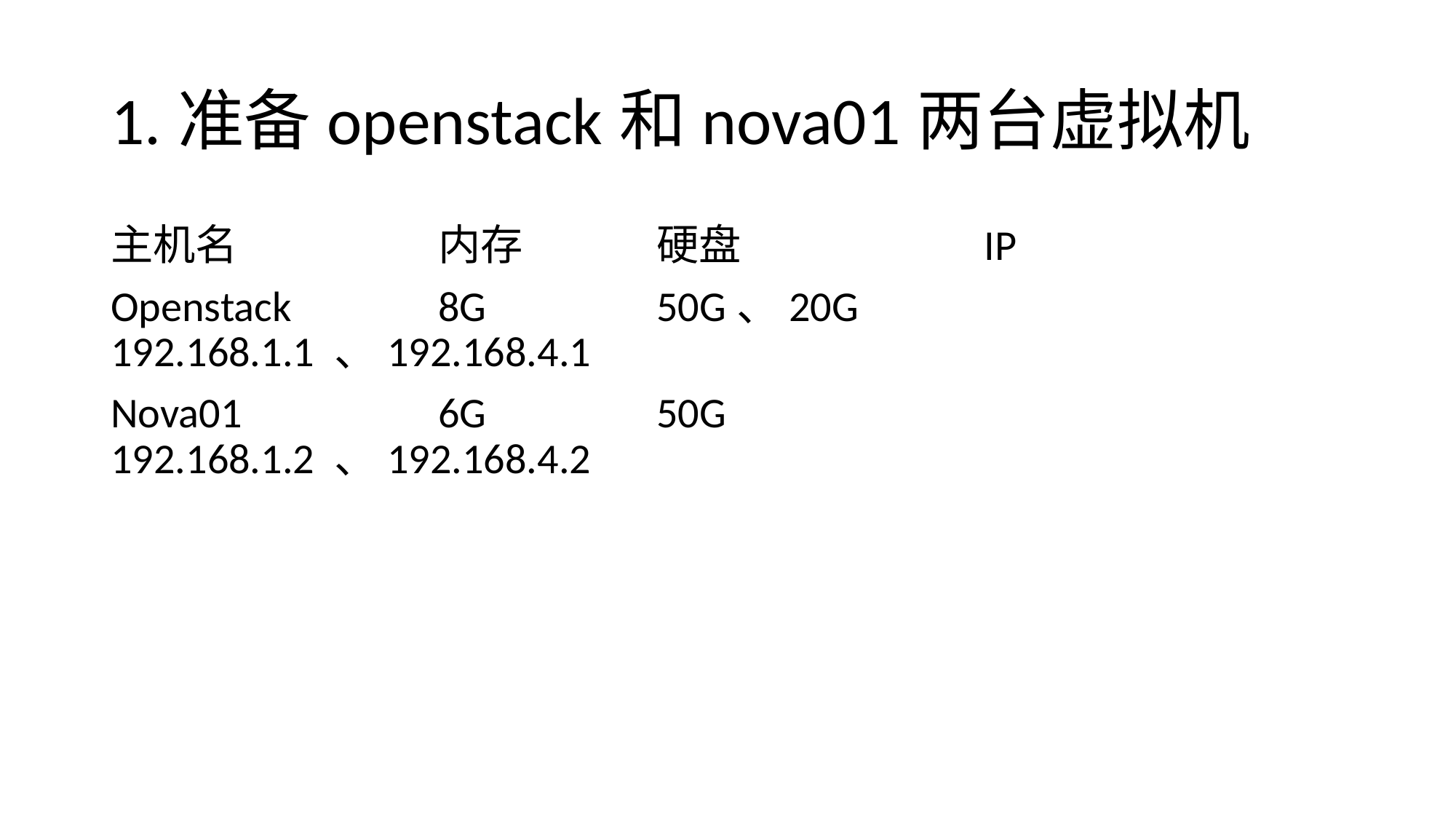

# 1.准备openstack和nova01两台虚拟机
主机名		内存		硬盘			IP
Openstack		8G		50G、20G	192.168.1.1 、192.168.4.1
Nova01		6G		50G		192.168.1.2 、192.168.4.2